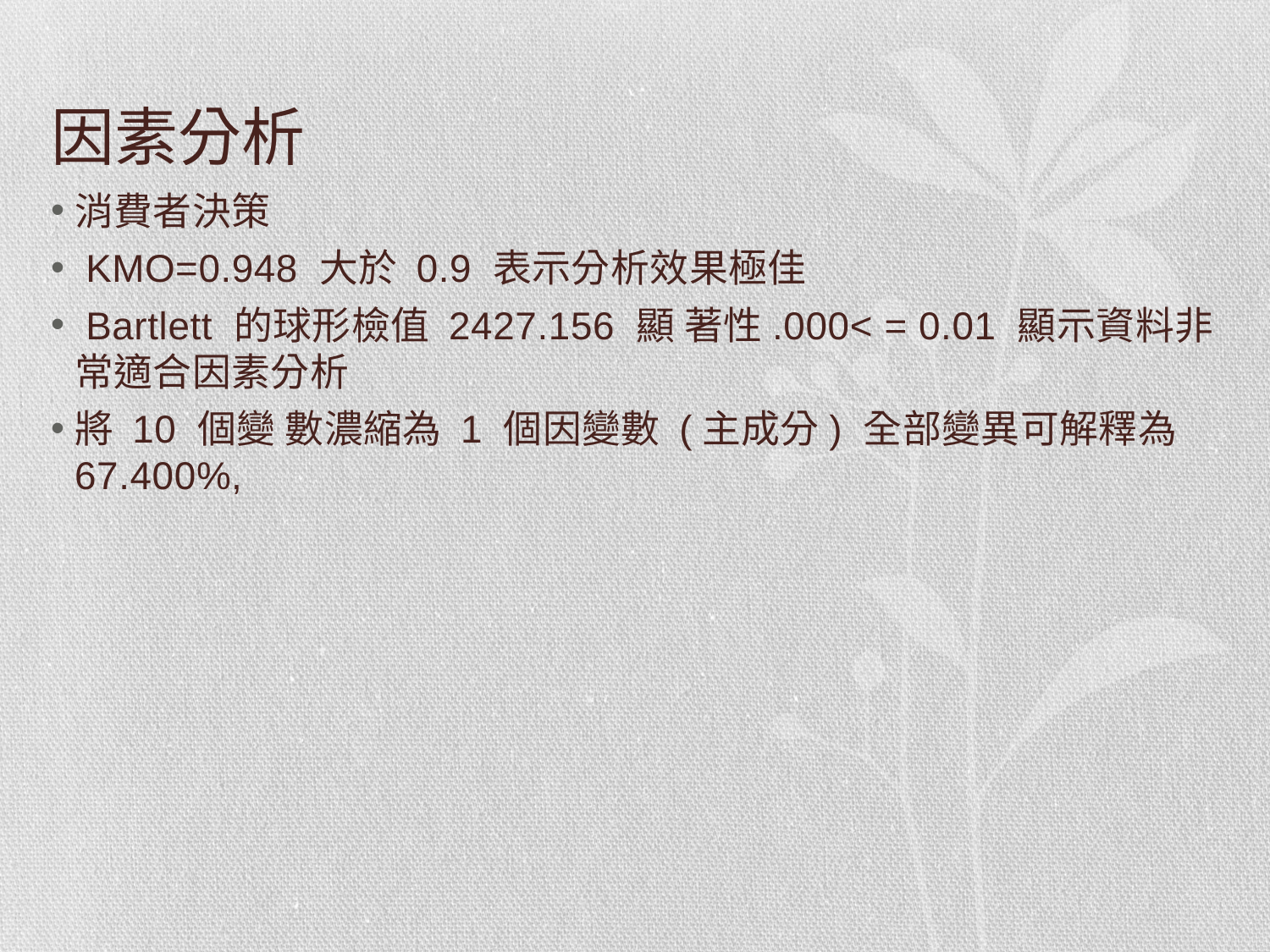

# 因素分析
消費者決策
 KMO=0.948 大於 0.9 表示分析效果極佳
 Bartlett 的球形檢值 2427.156 顯 著性.000< = 0.01 顯示資料非常適合因素分析
將 10 個變 數濃縮為 1 個因變數 (主成分) 全部變異可解釋為 67.400%,